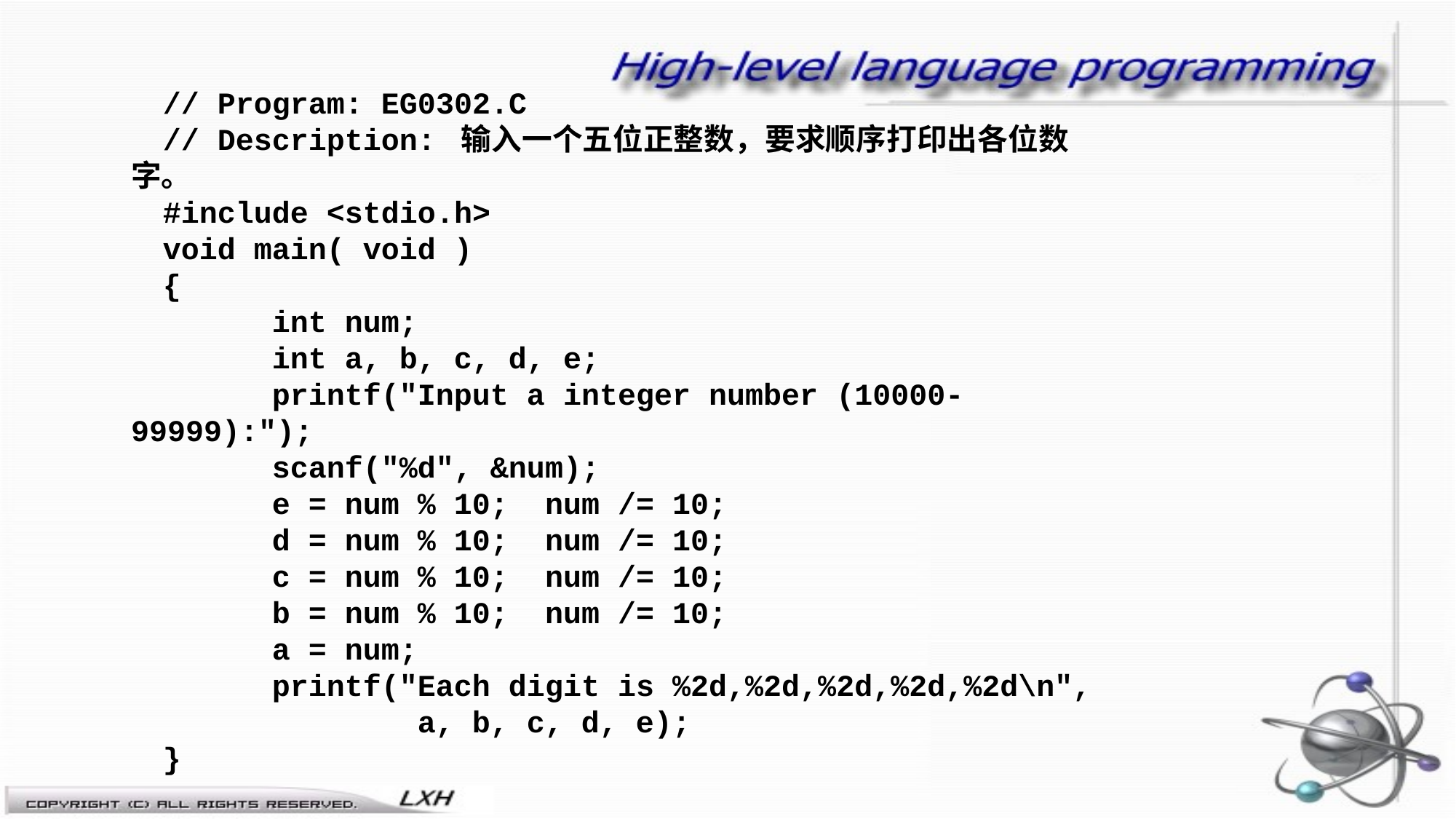

// Program: EG0302.C
// Description: 输入一个五位正整数，要求顺序打印出各位数字。
#include <stdio.h>
void main( void )
{
      int num;
      int a, b, c, d, e;
      printf("Input a integer number (10000-99999):");
      scanf("%d", &num);
      e = num % 10;  num /= 10;
      d = num % 10;  num /= 10;
      c = num % 10;  num /= 10;
      b = num % 10;  num /= 10;
      a = num;
      printf("Each digit is %2d,%2d,%2d,%2d,%2d\n",
              a, b, c, d, e);
}